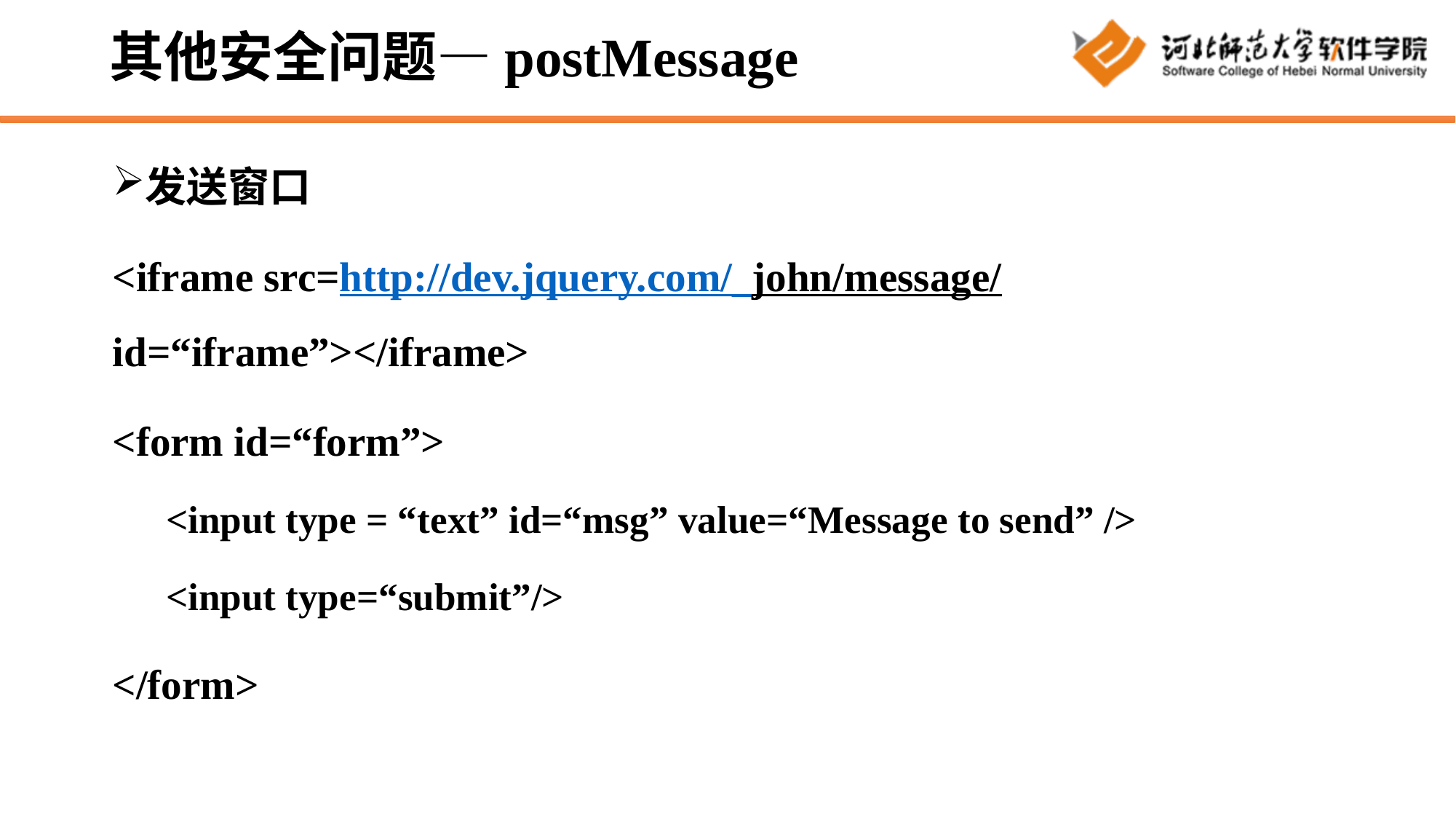

# 其他安全问题—postMessage
发送窗口
<iframe src=http://dev.jquery.com/_john/message/ id=“iframe”></iframe>
<form id=“form”>
<input type = “text” id=“msg” value=“Message to send” />
<input type=“submit”/>
</form>